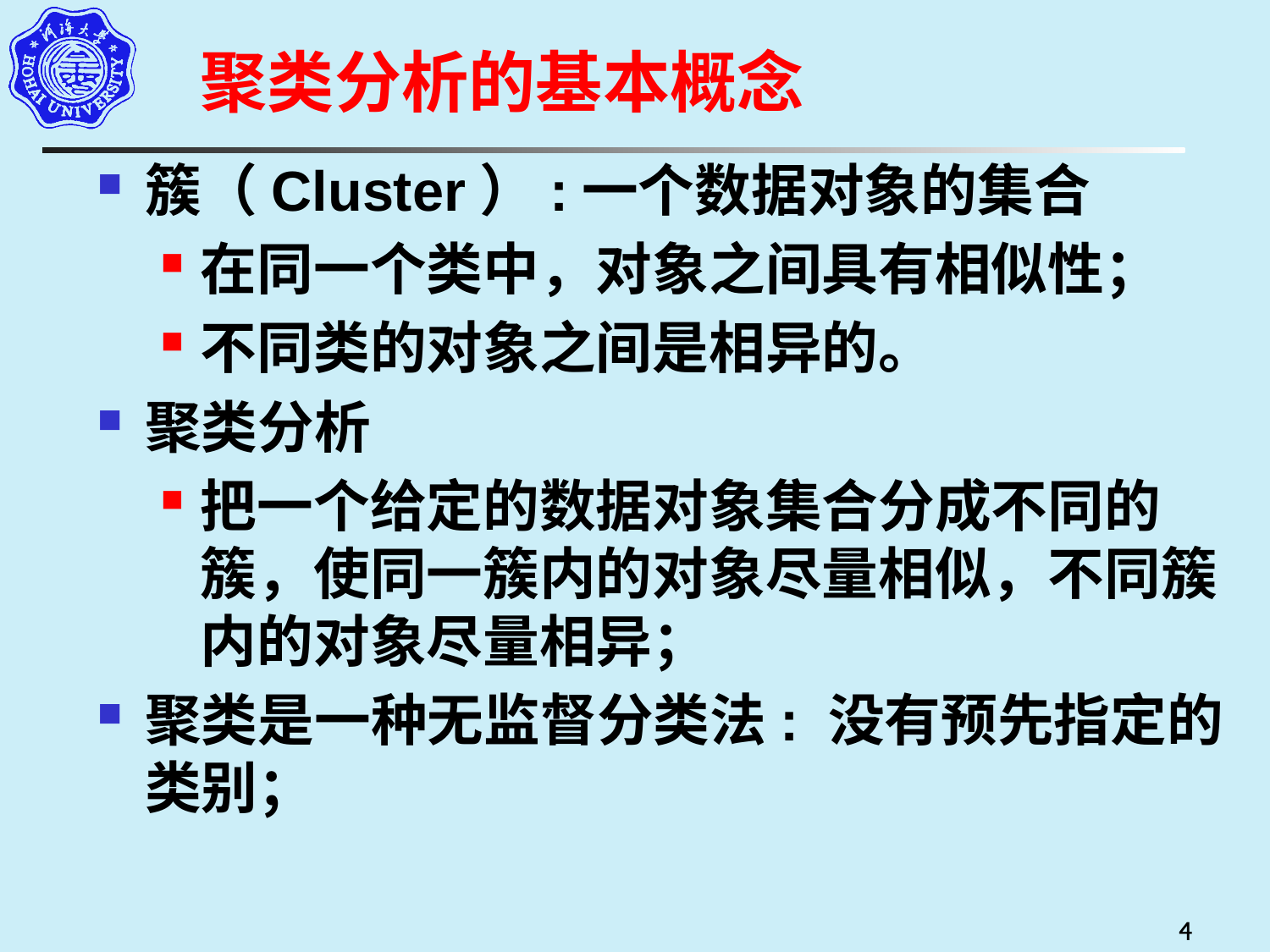

# 聚类分析的基本概念
簇（Cluster）:一个数据对象的集合
在同一个类中，对象之间具有相似性；
不同类的对象之间是相异的。
聚类分析
把一个给定的数据对象集合分成不同的簇，使同一簇内的对象尽量相似，不同簇内的对象尽量相异；
聚类是一种无监督分类法: 没有预先指定的类别；